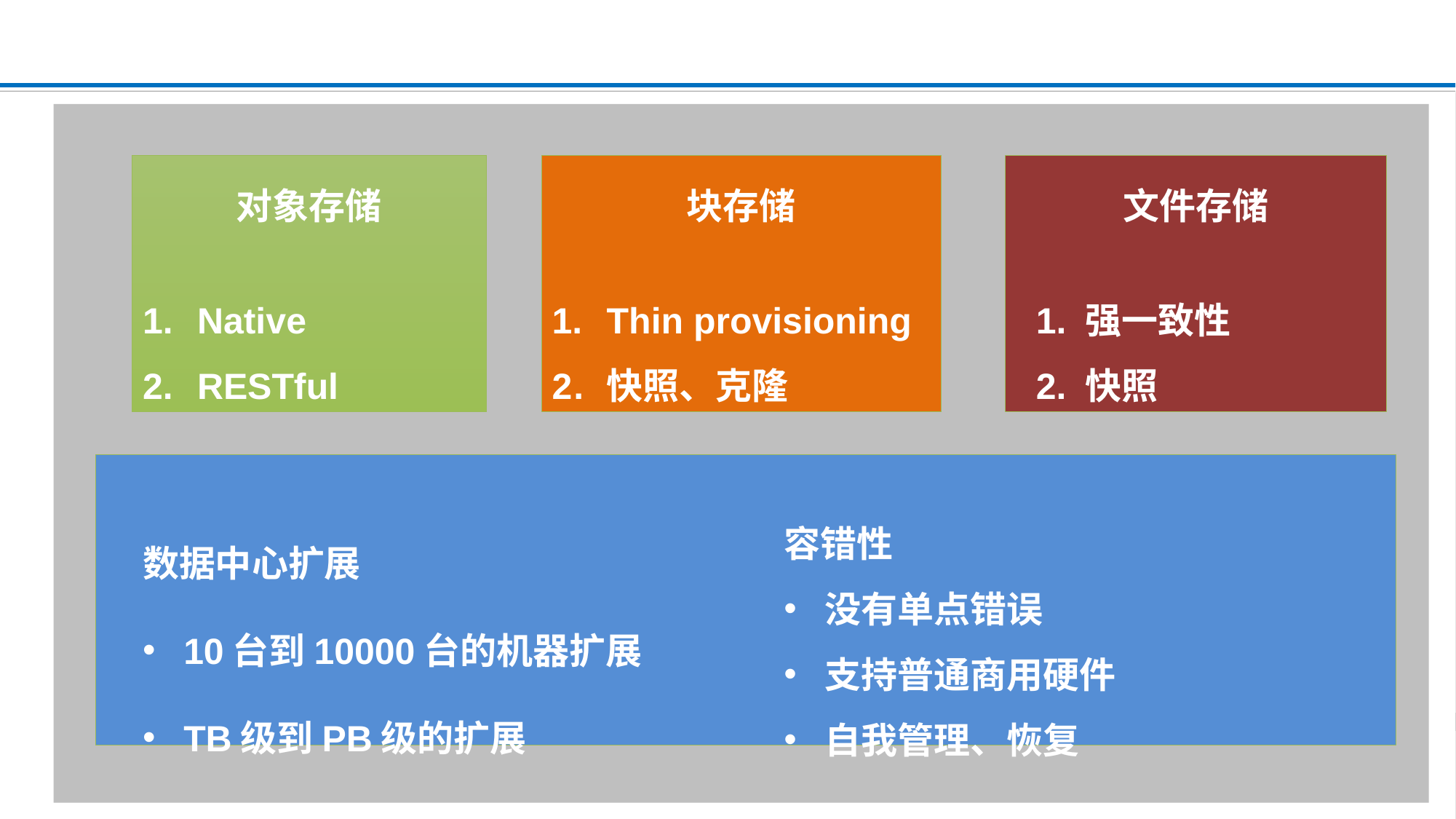

Ceph简介

对象存储

Native
RESTful
块存储

Thin provisioning
快照、克隆
文件存储

  1. 强一致性
  2. 快照

数据中心扩展
10台到10000台的机器扩展
TB级到PB级的扩展
容错性
没有单点错误
支持普通商用硬件
自我管理、恢复